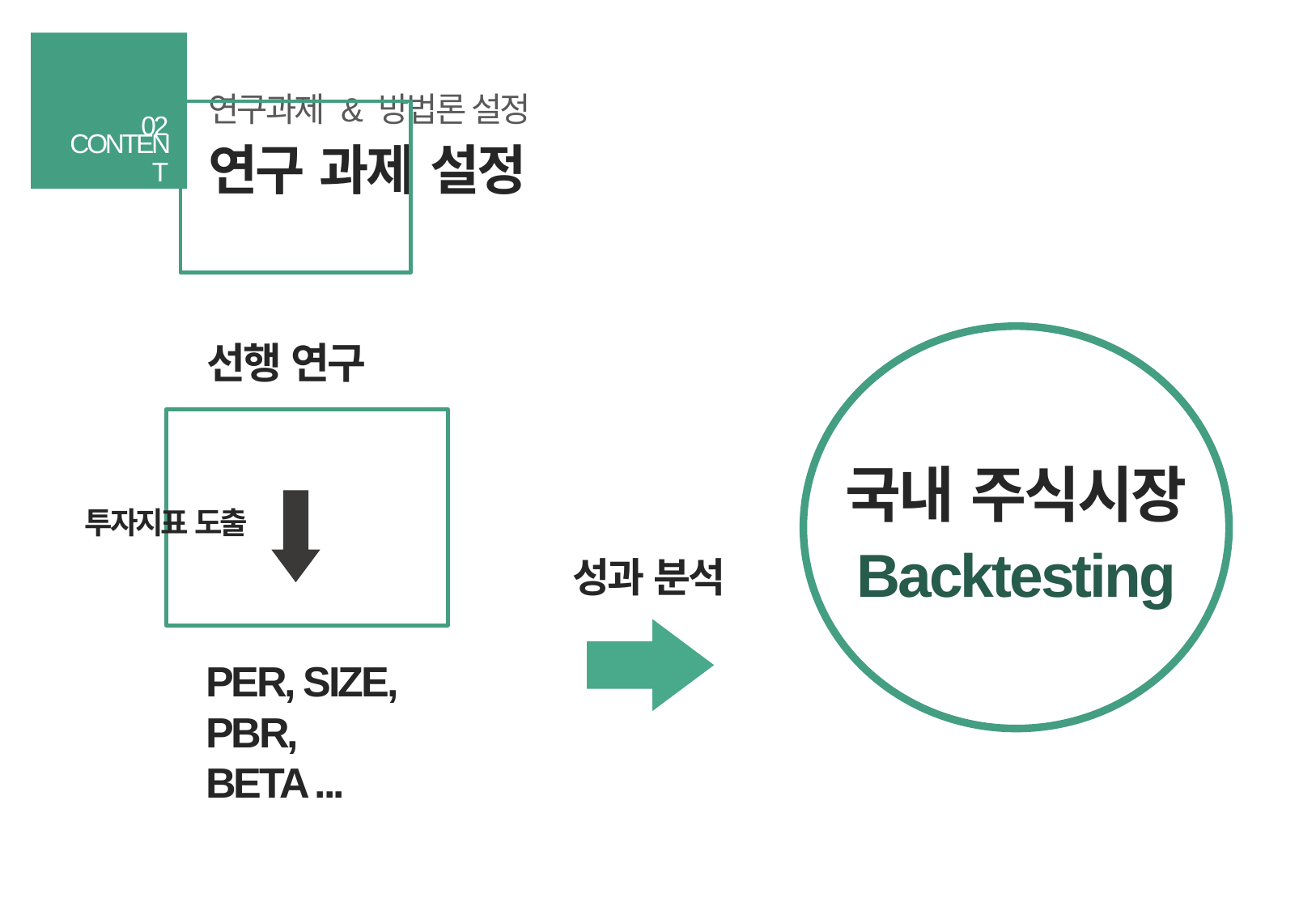

연구과제 & 방법론 설정
02
연구 과제 설정
CONTENT

선행 연구
국내 주식시장
Backtesting
투자지표 도출

성과 분석

PER, SIZE, PBR, BETA ...